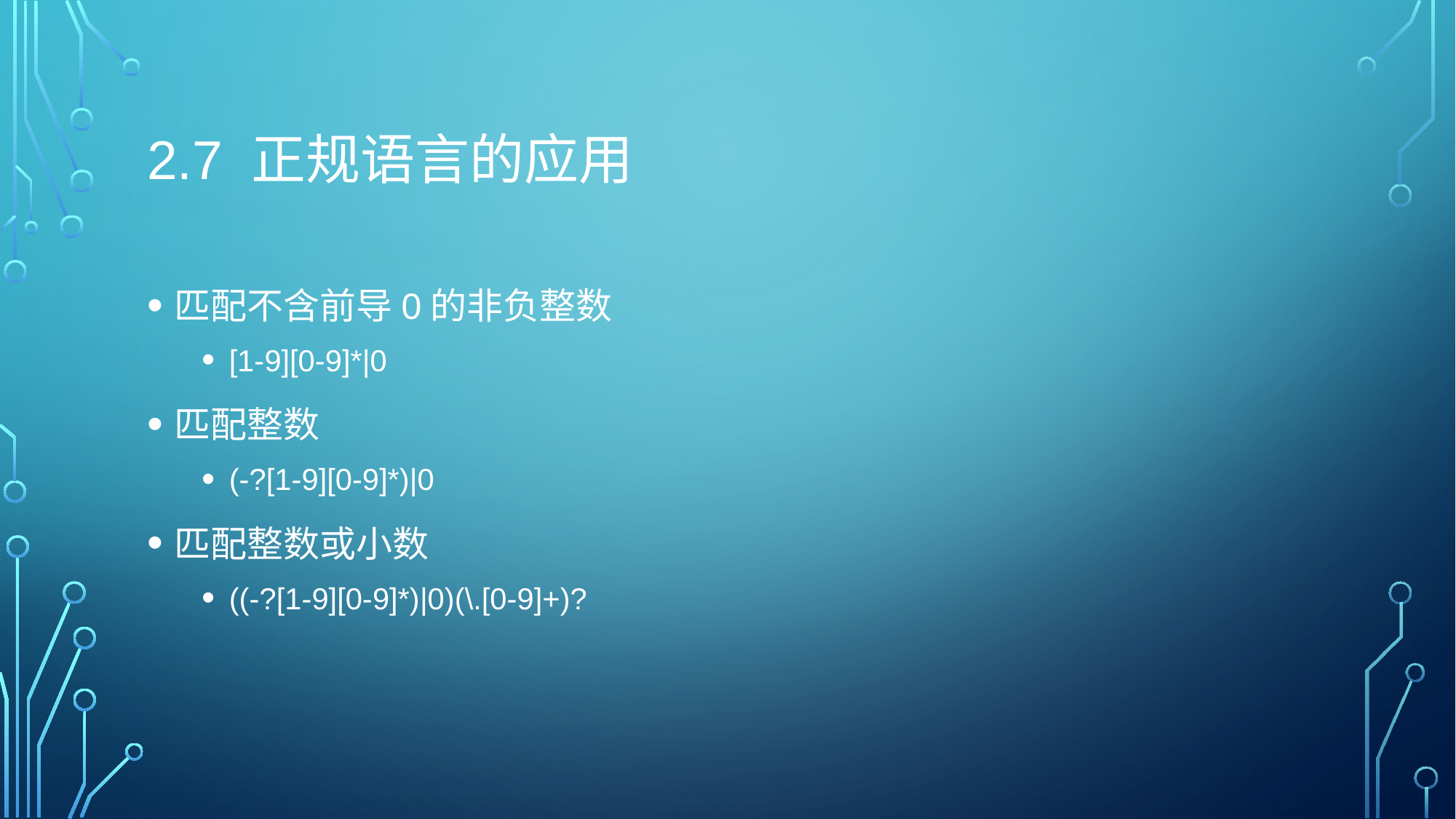

# 2.7 正规语言的应用
匹配不含前导0的非负整数
[1-9][0-9]*|0
匹配整数
(-?[1-9][0-9]*)|0
匹配整数或小数
((-?[1-9][0-9]*)|0)(\.[0-9]+)?